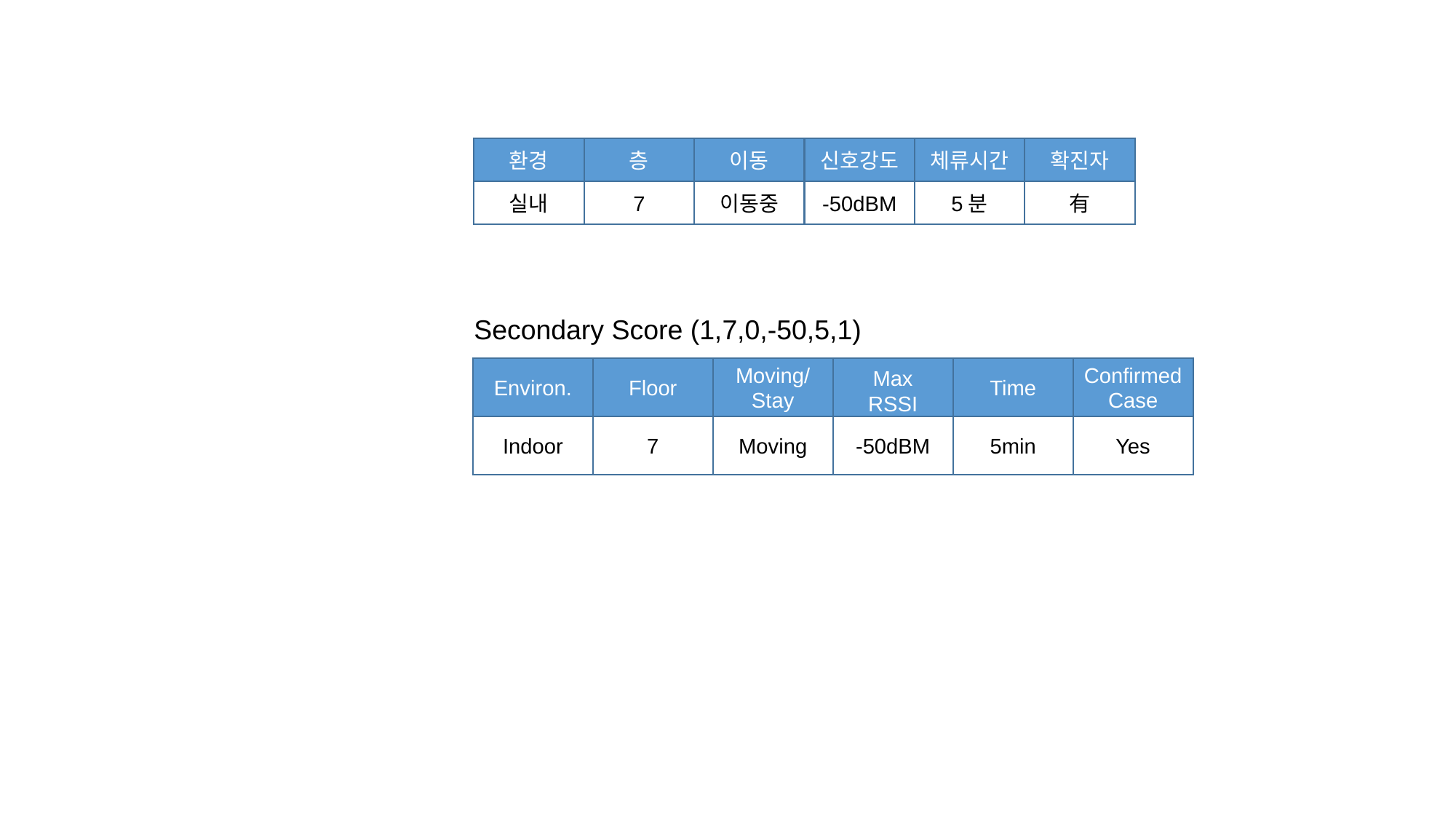

환경
층
이동
신호강도
체류시간
확진자
실내
7
이동중
-50dBM
5분
有
Secondary Score (1,7,0,-50,5,1)
Environ.
Floor
Moving/
Stay
Max
RSSI
Time
Confirmed
Case
Indoor
7
Moving
-50dBM
5min
Yes